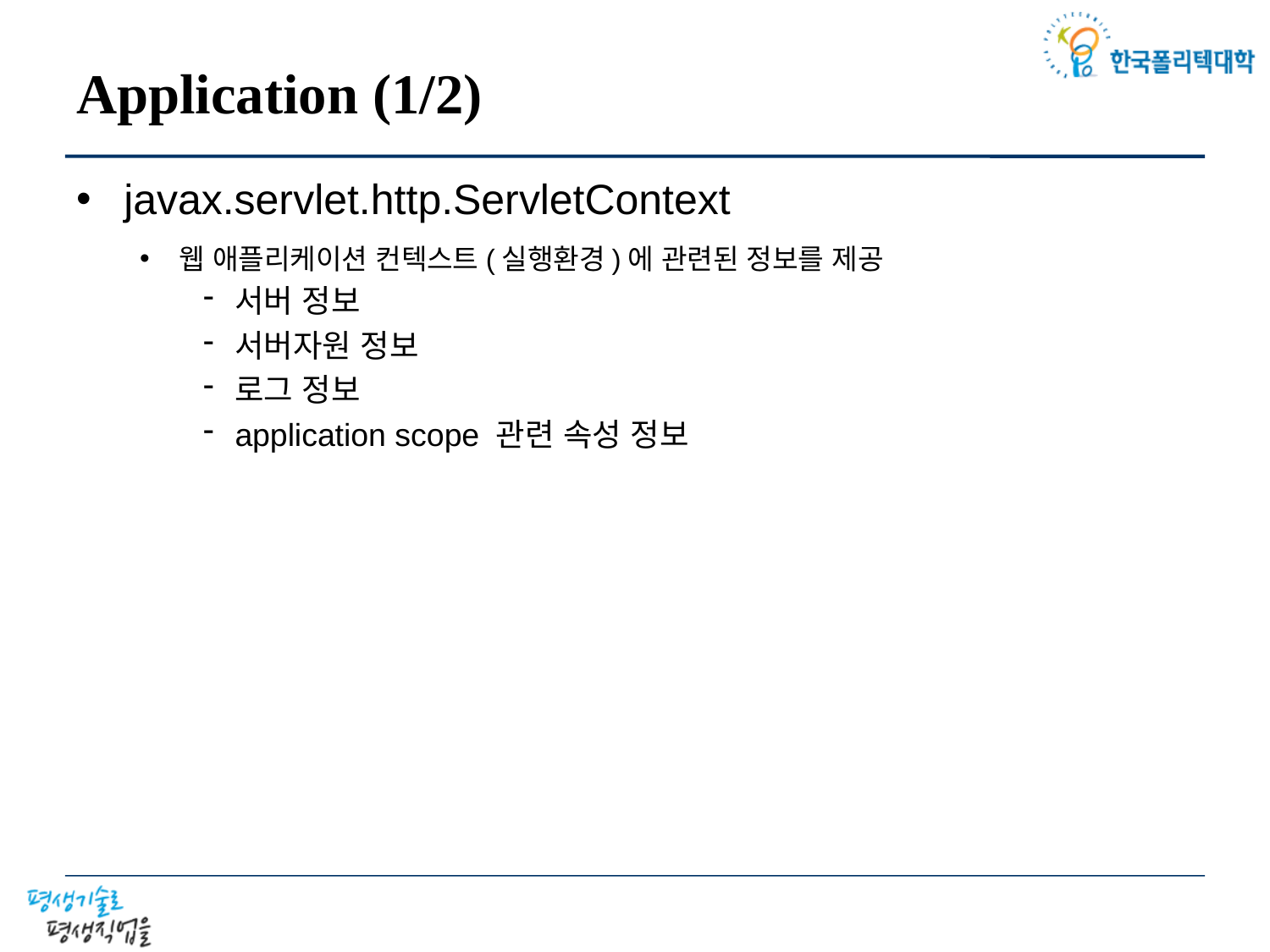

# Application (1/2)
javax.servlet.http.ServletContext

웹 애플리케이션 컨텍스트(실행환경)에 관련된 정보를 제공
서버 정보
서버자원 정보
로그 정보
application scope 관련 속성 정보